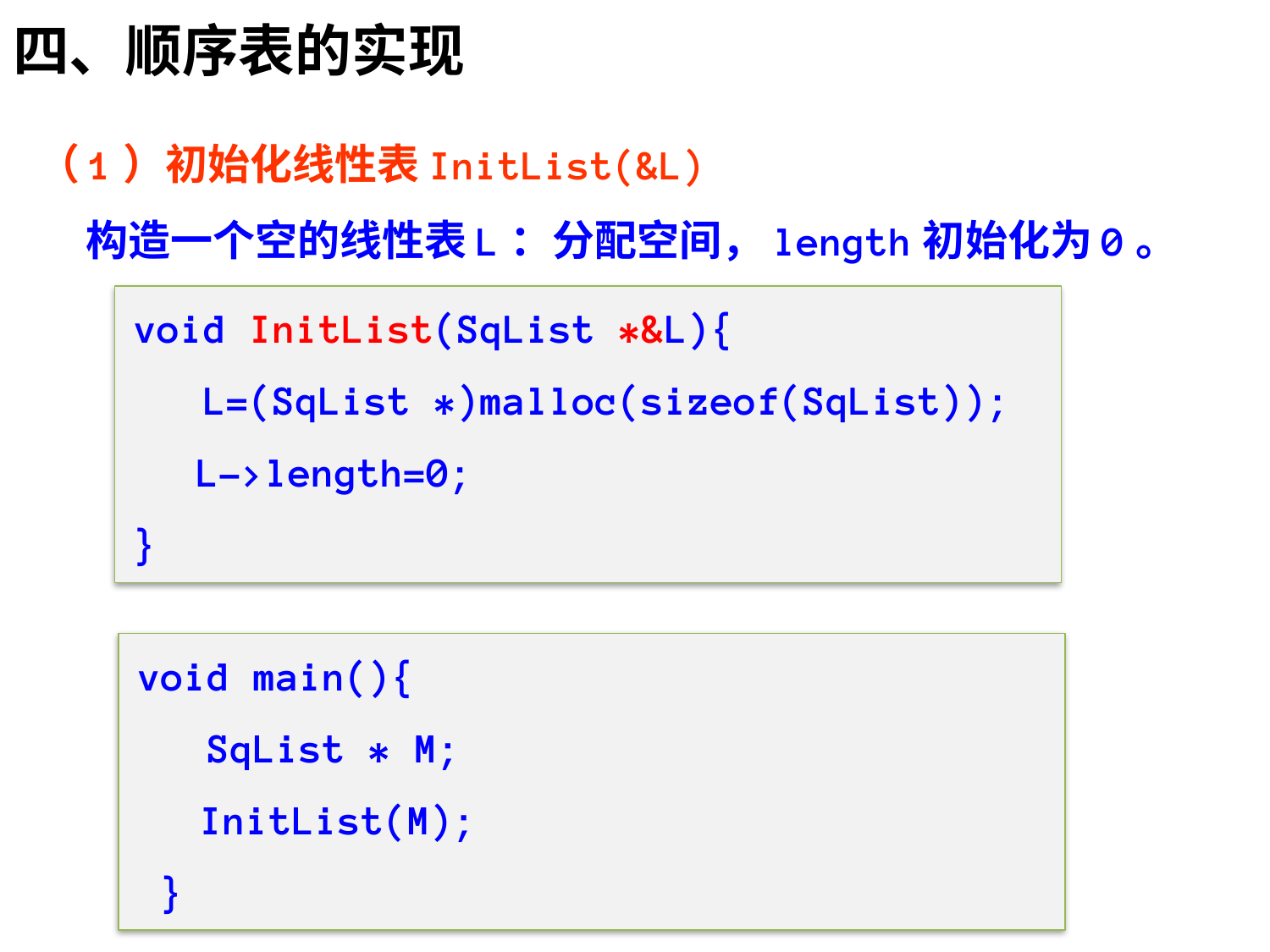

四、顺序表的实现
（1）初始化线性表InitList(&L)
    构造一个空的线性表L：分配空间，length初始化为0。
void InitList(SqList *&L){
   L=(SqList *)malloc(sizeof(SqList));
　 L->length=0;
}
void main(){
   SqList * M;
　 InitList(M);
 }